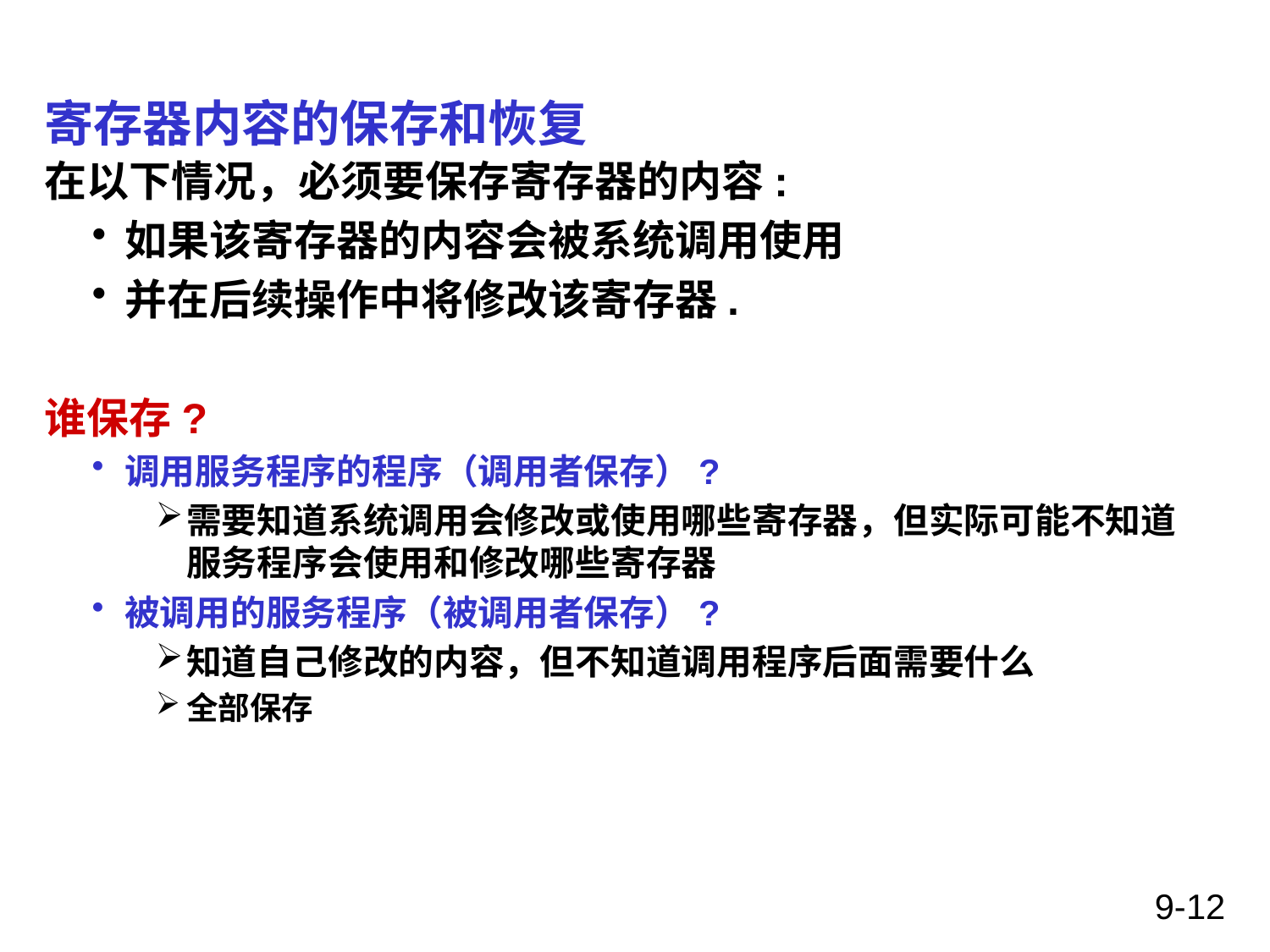

# 寄存器内容的保存和恢复
在以下情况，必须要保存寄存器的内容:
如果该寄存器的内容会被系统调用使用
并在后续操作中将修改该寄存器.

谁保存?
调用服务程序的程序（调用者保存）?
需要知道系统调用会修改或使用哪些寄存器，但实际可能不知道服务程序会使用和修改哪些寄存器
被调用的服务程序（被调用者保存）?
知道自己修改的内容，但不知道调用程序后面需要什么
全部保存
9-12